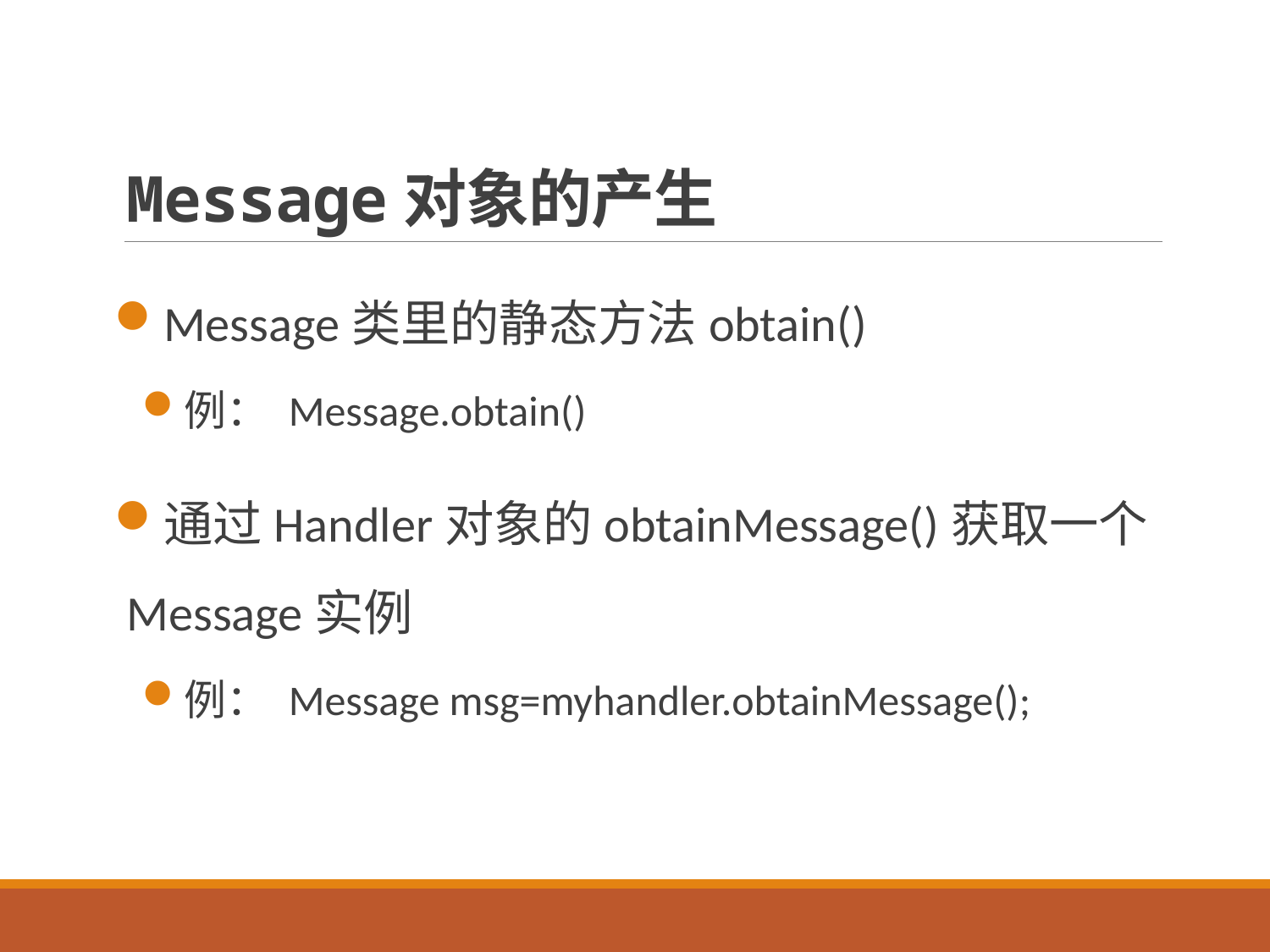

# Message对象的产生
Message类里的静态方法obtain()
例： Message.obtain()
通过Handler对象的obtainMessage()获取一个Message实例
例： Message msg=myhandler.obtainMessage();